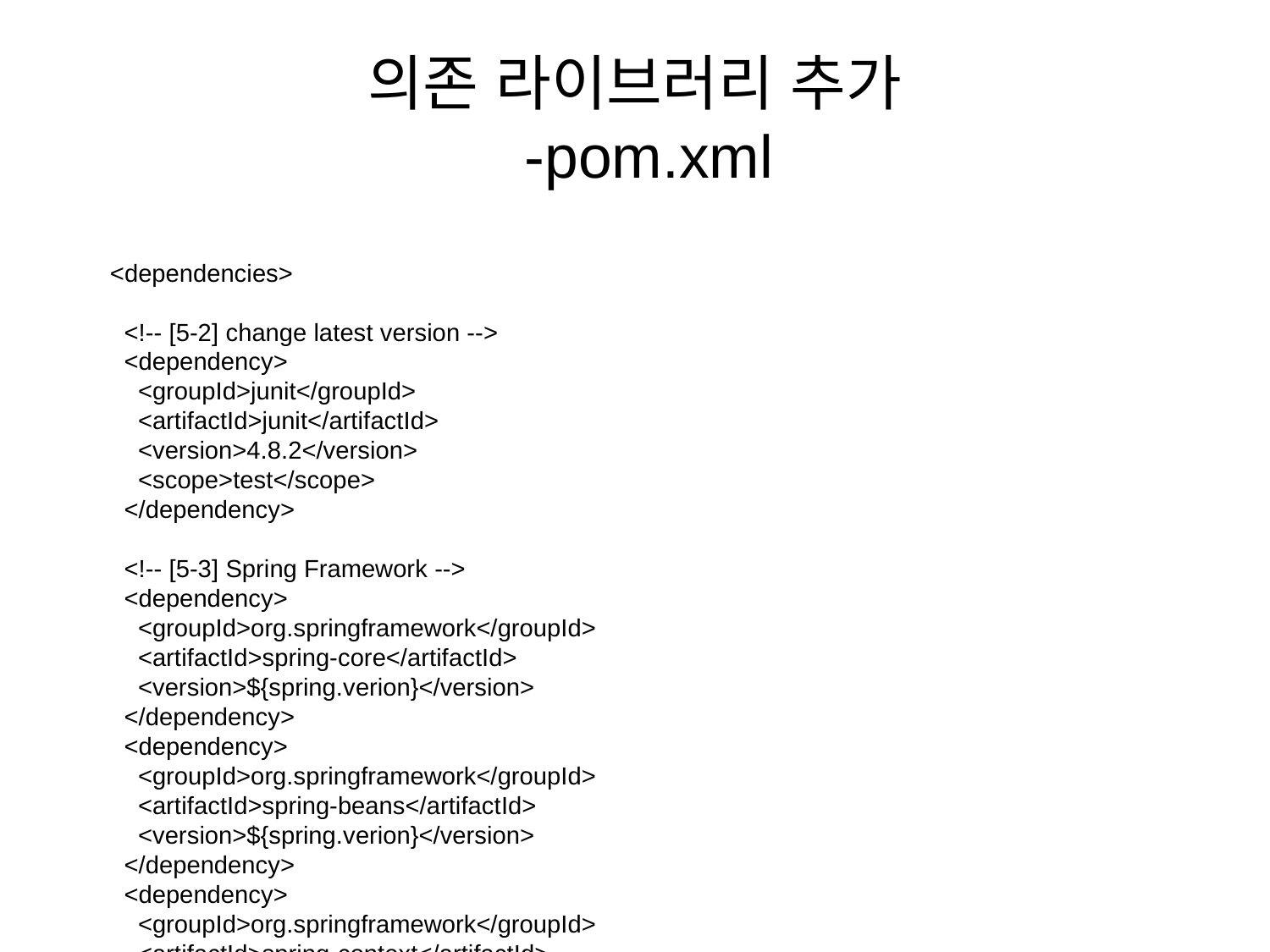

# 의존 라이브러리 추가 -pom.xml

  <dependencies>

    <!-- [5-2] change latest version -->
    <dependency>
      <groupId>junit</groupId>
      <artifactId>junit</artifactId>
      <version>4.8.2</version>
      <scope>test</scope>
    </dependency>

    <!-- [5-3] Spring Framework -->
    <dependency>
      <groupId>org.springframework</groupId>
      <artifactId>spring-core</artifactId>
      <version>${spring.verion}</version>
    </dependency>
    <dependency>
      <groupId>org.springframework</groupId>
      <artifactId>spring-beans</artifactId>
      <version>${spring.verion}</version>
    </dependency>
    <dependency>
      <groupId>org.springframework</groupId>
      <artifactId>spring-context</artifactId>
      <version>${spring.verion}</version>
    </dependency>
    <dependency>
      <groupId>org.springframework</groupId>
      <artifactId>spring-orm</artifactId>
      <version>${spring.verion}</version>
    </dependency>
    <dependency>
      <groupId>org.springframework</groupId>
      <artifactId>spring-test</artifactId>
      <version>${spring.verion}</version>
    </dependency>

    <!-- [5-3] Struts2 Framework -->
    <dependency>
      <groupId>org.apache.struts</groupId>
      <artifactId>struts2-core</artifactId>
      <version>${struts2.verion}</version>
      <exclusions>
        <exclusion>
          <groupId>commons-io</groupId>
          <artifactId>commons-io</artifactId>
        </exclusion>
      </exclusions>
    </dependency>
    <dependency>
      <groupId>org.apache.struts</groupId>
      <artifactId>struts2-spring-plugin</artifactId>
      <version>${struts2.verion}</version>
    </dependency>

    <!-- [5-3] IBatis Framework -->
    <dependency>
      <groupId>org.apache.ibatis</groupId>
      <artifactId>ibatis-sqlmap</artifactId>
      <version>2.3.4.726</version>
    </dependency>

    <!-- [5-3] log4j -->
    <dependency>
      <groupId>log4j</groupId>
      <artifactId>log4j</artifactId>
      <version>1.2.17</version>
    </dependency>

    <!-- [5-3] dbcp -->
    <dependency>
      <groupId>commons-dbcp</groupId>
      <artifactId>commons-dbcp</artifactId>
      <version>1.4</version>
    </dependency>

    <!-- [5-3] mysql -->
    <dependency>
      <groupId>mysql</groupId>
      <artifactId>mysql-connector-java</artifactId>
      <version>5.1.24</version>
    </dependency>

  </dependencies>